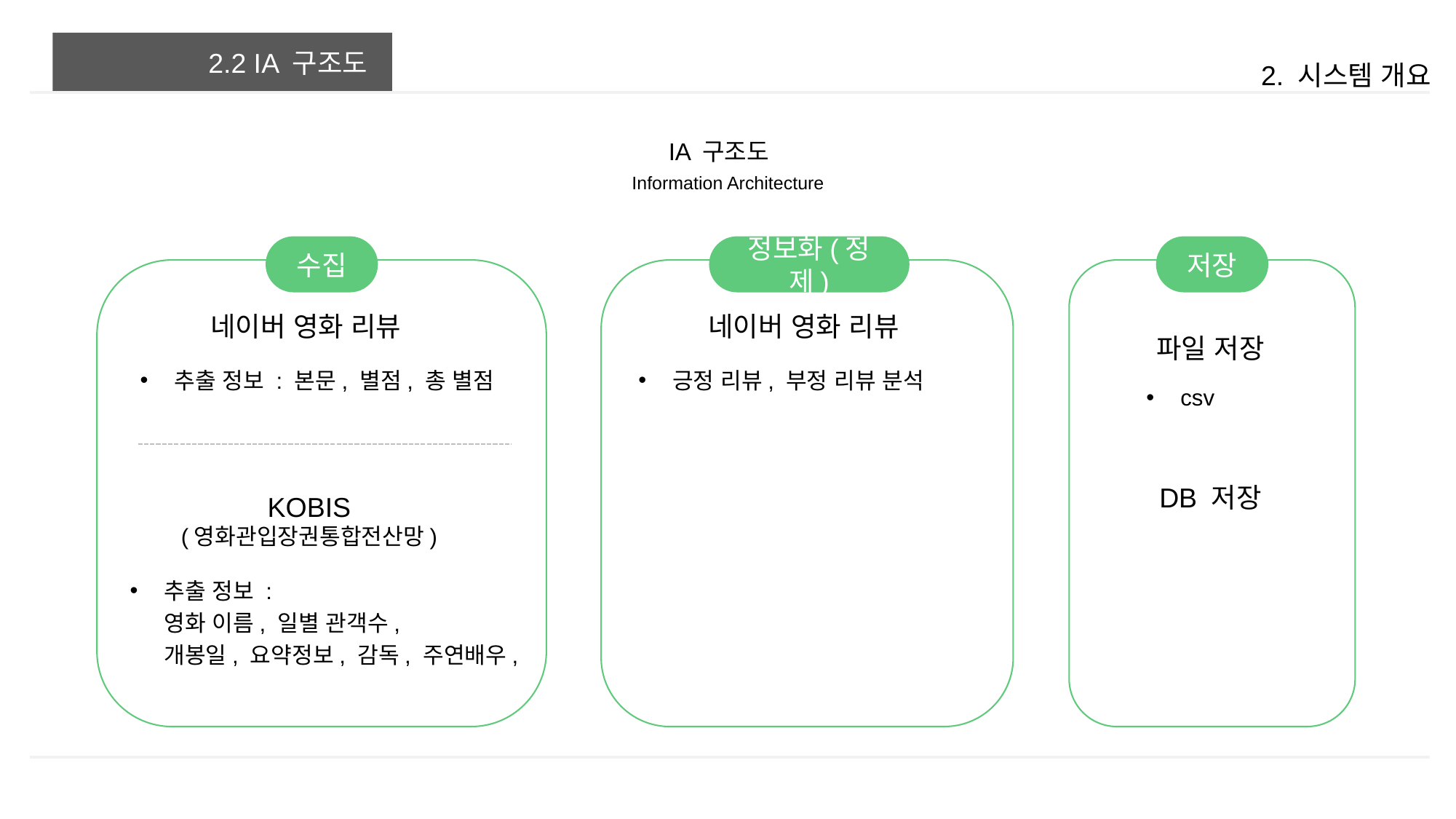

# 2.2 IA 구조도
2. 시스템 개요
IA 구조도
Information Architecture
수집
정보화(정제)
저장

네이버 영화 리뷰
네이버 영화 리뷰
파일 저장
추출 정보 : 본문, 별점, 총 별점
긍정 리뷰, 부정 리뷰 분석
csv
DB 저장
KOBIS
(영화관입장권통합전산망)
DB 저장
추출 정보 :
영화 이름, 일별 관객수,
개봉일, 요약정보, 감독, 주연배우,